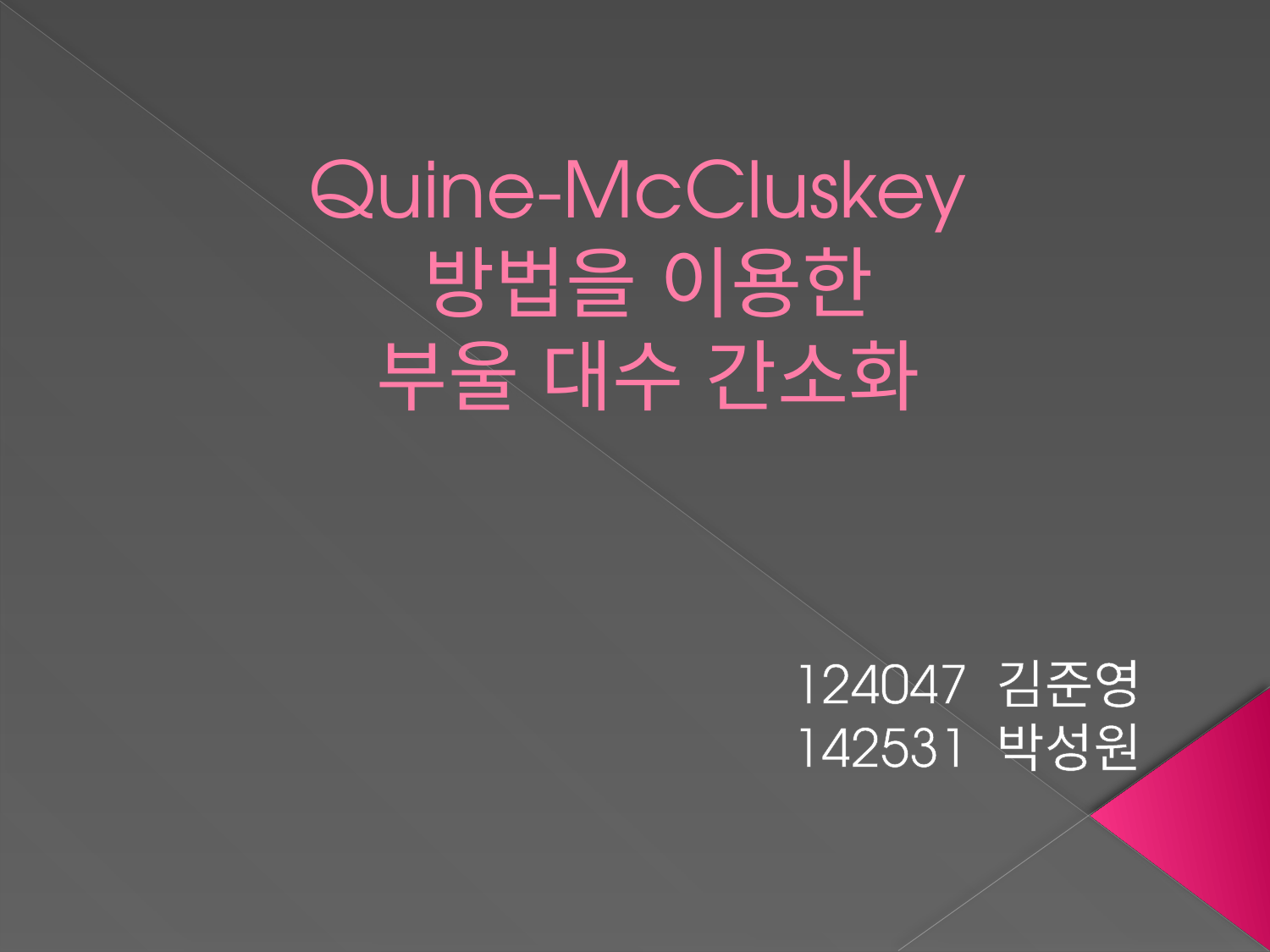

# Quine-McCluskey 방법을 이용한 부울 대수 간소화
124047 김준영
142531 박성원